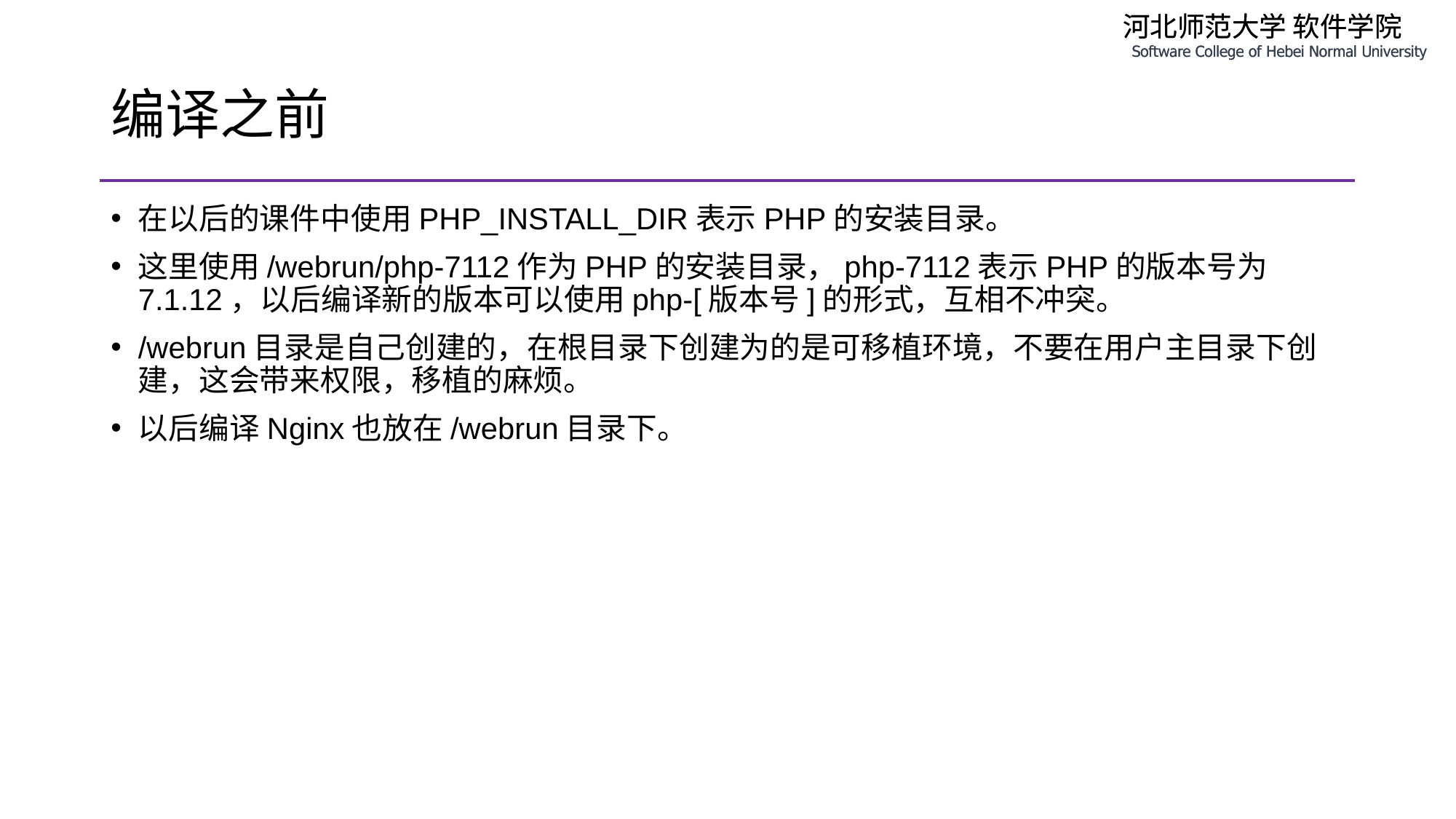

# 编译之前
在以后的课件中使用PHP_INSTALL_DIR表示PHP的安装目录。
这里使用/webrun/php-7112作为PHP的安装目录，php-7112表示PHP的版本号为7.1.12，以后编译新的版本可以使用php-[版本号]的形式，互相不冲突。
/webrun目录是自己创建的，在根目录下创建为的是可移植环境，不要在用户主目录下创建，这会带来权限，移植的麻烦。
以后编译Nginx也放在/webrun目录下。